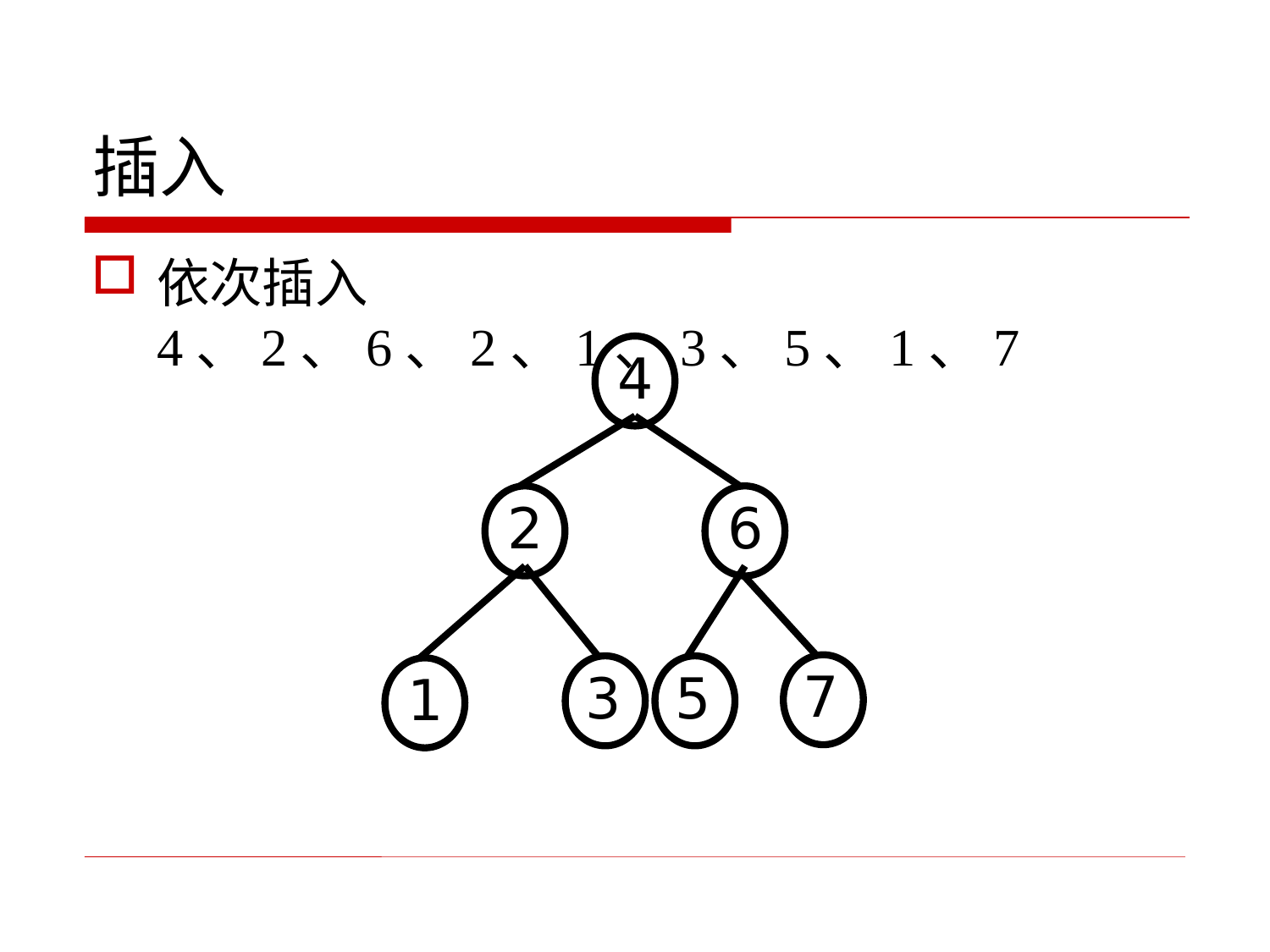

# 插入
依次插入4、2、6、2、1、3、5、1、7

4

2

6

7

1

3

5